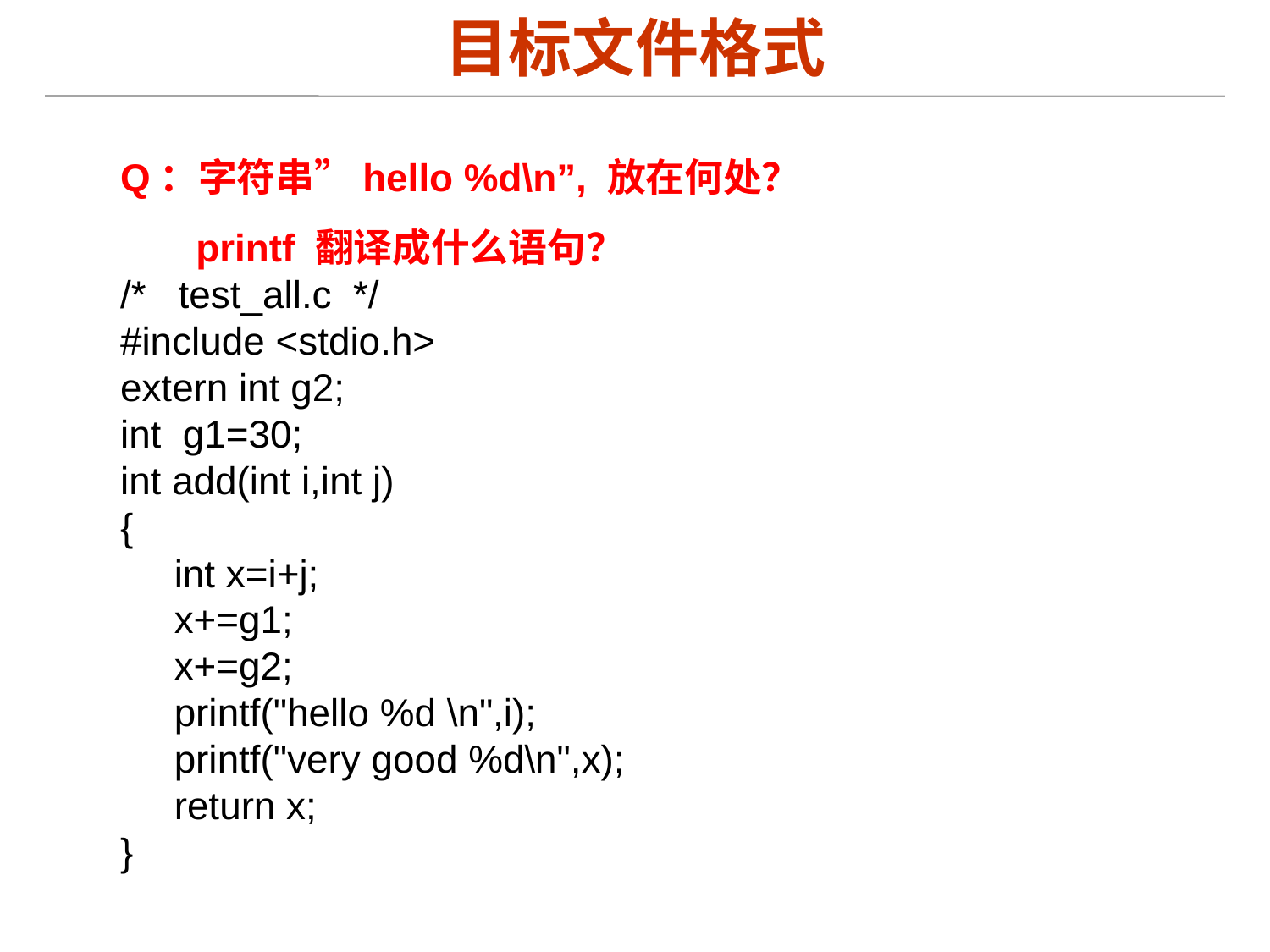

# 目标文件格式
Q：字符串”hello %d\n”, 放在何处？
       printf 翻译成什么语句？
/*   test_all.c  */
#include <stdio.h>
extern int g2;
int  g1=30;
int add(int i,int j)
{
     int x=i+j;
     x+=g1;
     x+=g2;
     printf("hello %d \n",i);
     printf("very good %d\n",x);
     return x;
}